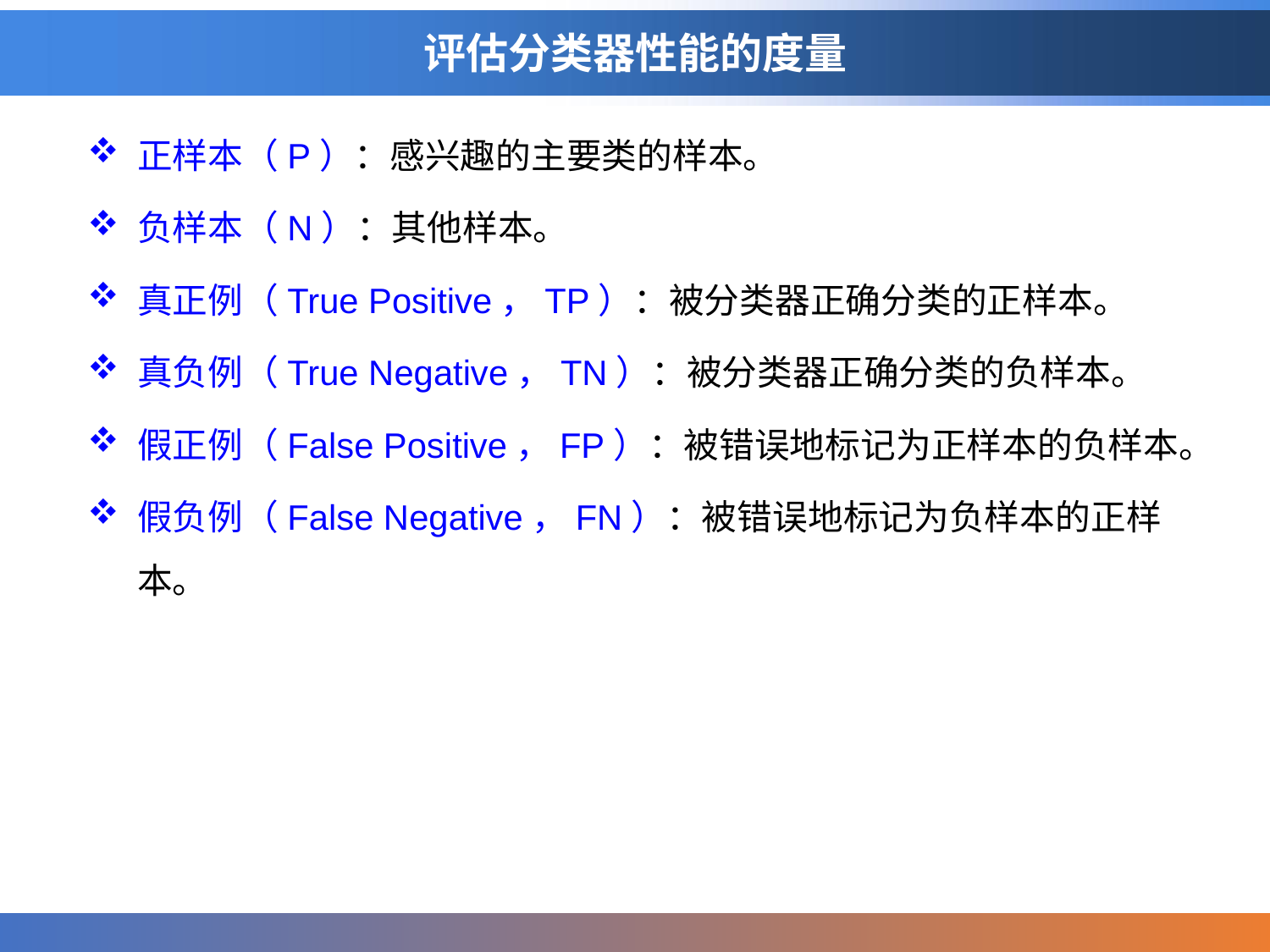

# 评估分类器性能的度量
正样本（P）：感兴趣的主要类的样本。
负样本（N）：其他样本。
真正例（True Positive，TP）：被分类器正确分类的正样本。
真负例（True Negative，TN）：被分类器正确分类的负样本。
假正例（False Positive，FP）：被错误地标记为正样本的负样本。
假负例（False Negative，FN）：被错误地标记为负样本的正样本。